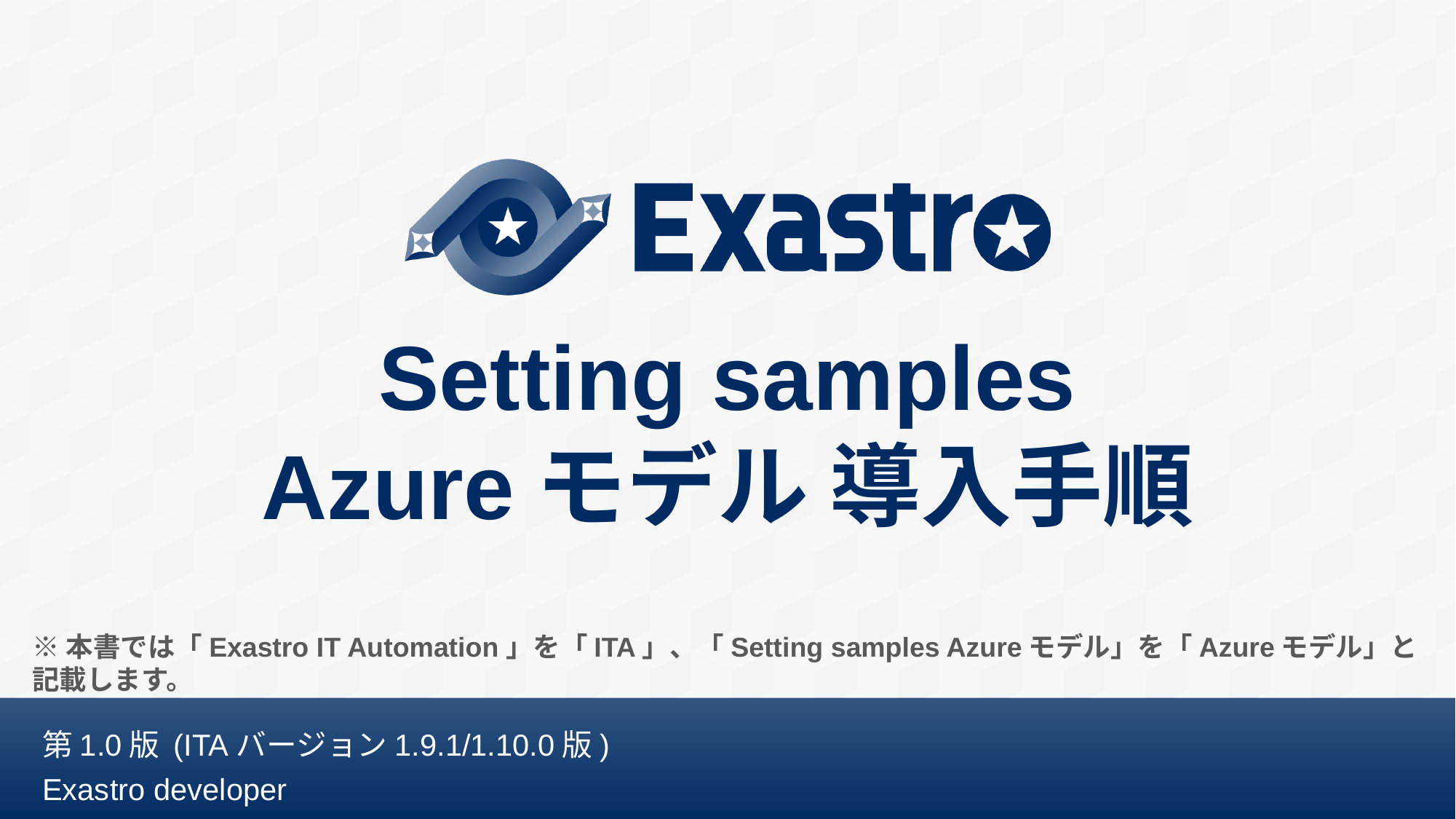

# Setting samples Azureモデル 導入手順
※本書では「Exastro IT Automation」を「ITA」、「Setting samples Azureモデル」を「Azureモデル」と記載します。
第1.0版 (ITAバージョン1.9.1/1.10.0版)
Exastro developer